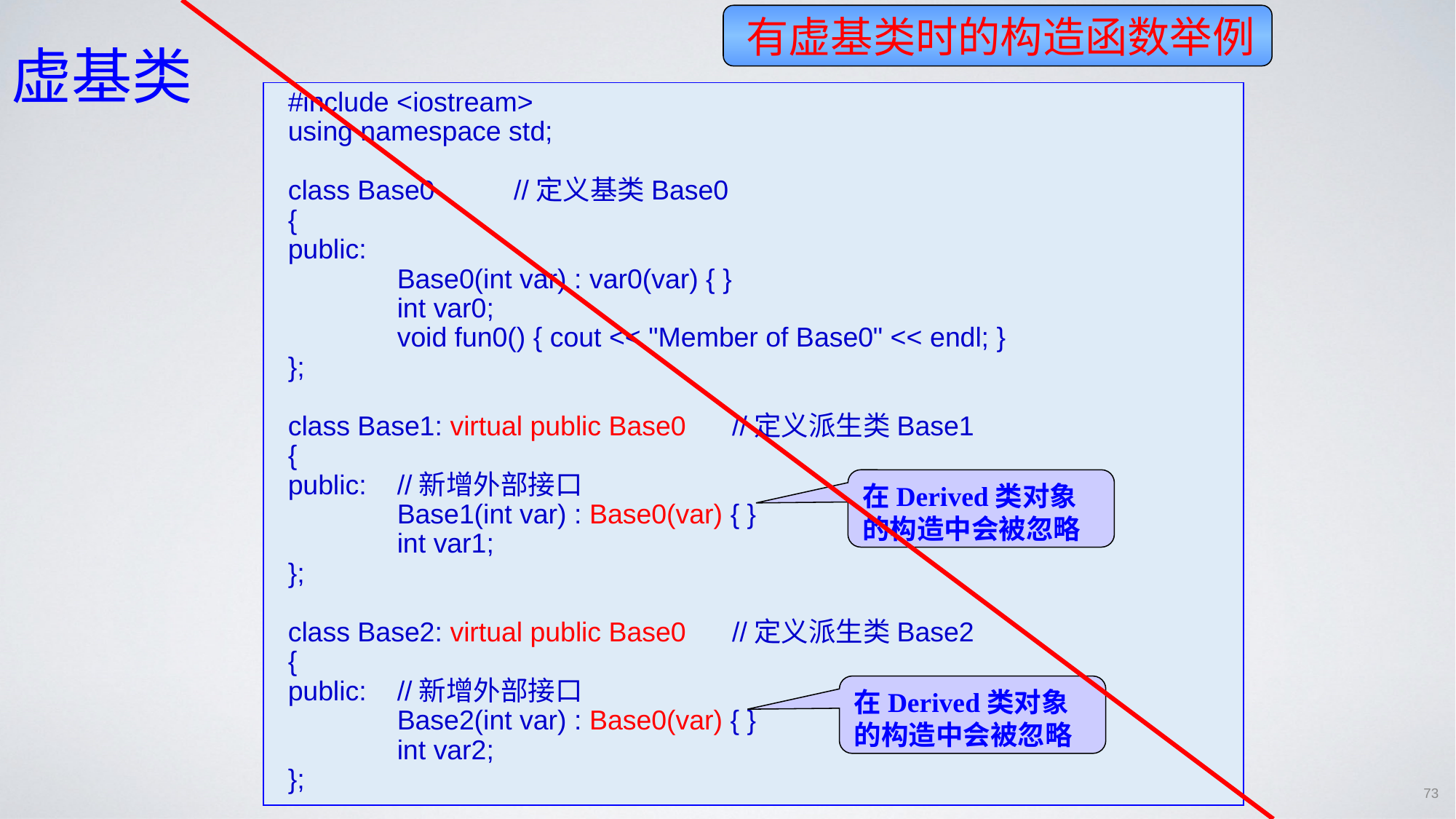

# 虚基类

有虚基类时的构造函数举例
#include <iostream>
using namespace std;

class Base0 	 //定义基类Base0
{
public:
	Base0(int var) : var0(var) { }
	int var0;
	void fun0() { cout << "Member of Base0" << endl; }
};

class Base1: virtual public Base0 	 //定义派生类Base1
{
public:	//新增外部接口
	Base1(int var) : Base0(var) { }
	int var1;
};

class Base2: virtual public Base0 	 //定义派生类Base2
{
public:	//新增外部接口
	Base2(int var) : Base0(var) { }
	int var2;
};

在Derived类对象的构造中会被忽略
在Derived类对象的构造中会被忽略
73